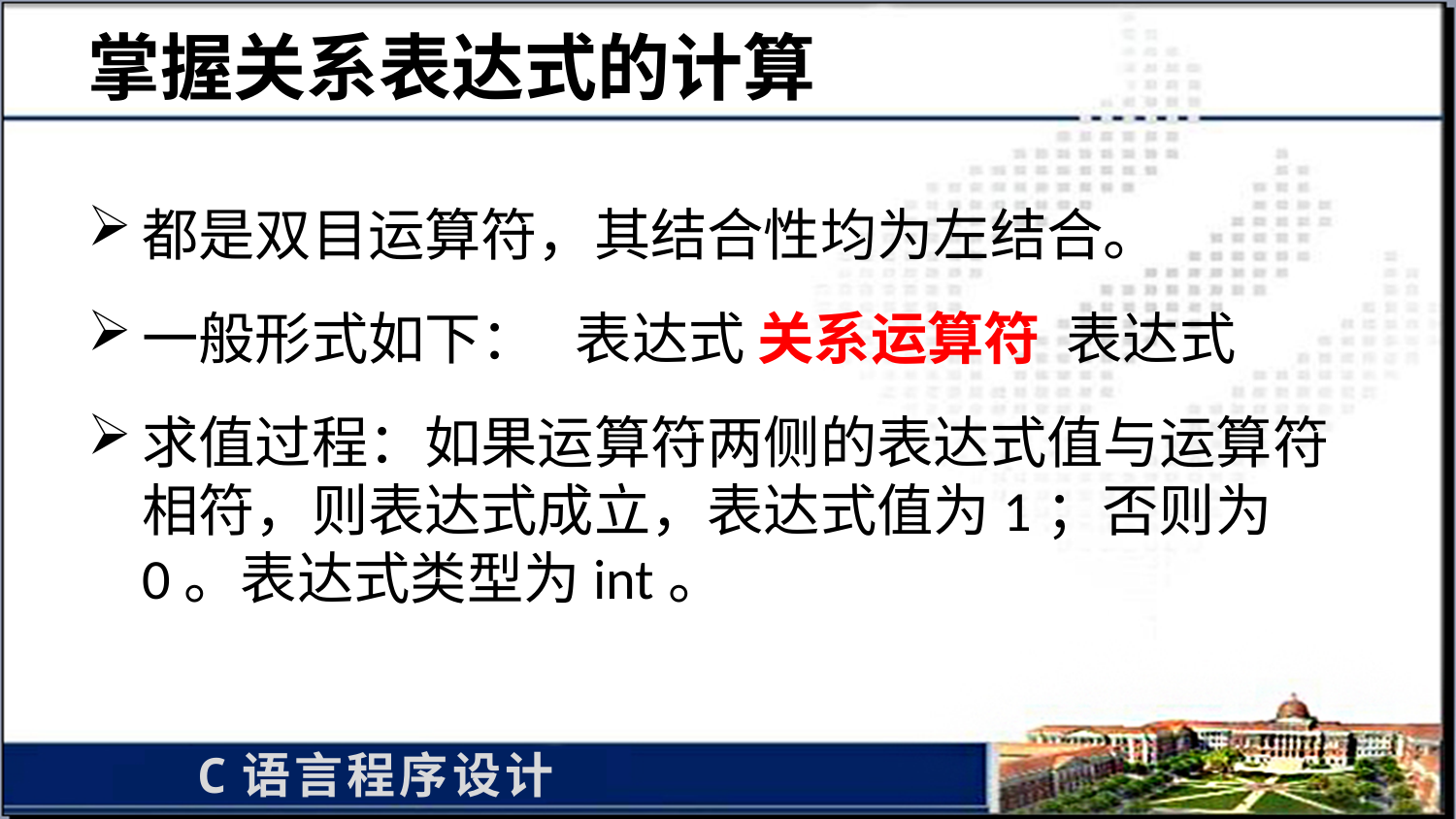

# 掌握关系表达式的计算
都是双目运算符，其结合性均为左结合。
一般形式如下：   表达式 关系运算符  表达式
求值过程：如果运算符两侧的表达式值与运算符相符，则表达式成立，表达式值为1；否则为0。表达式类型为int。